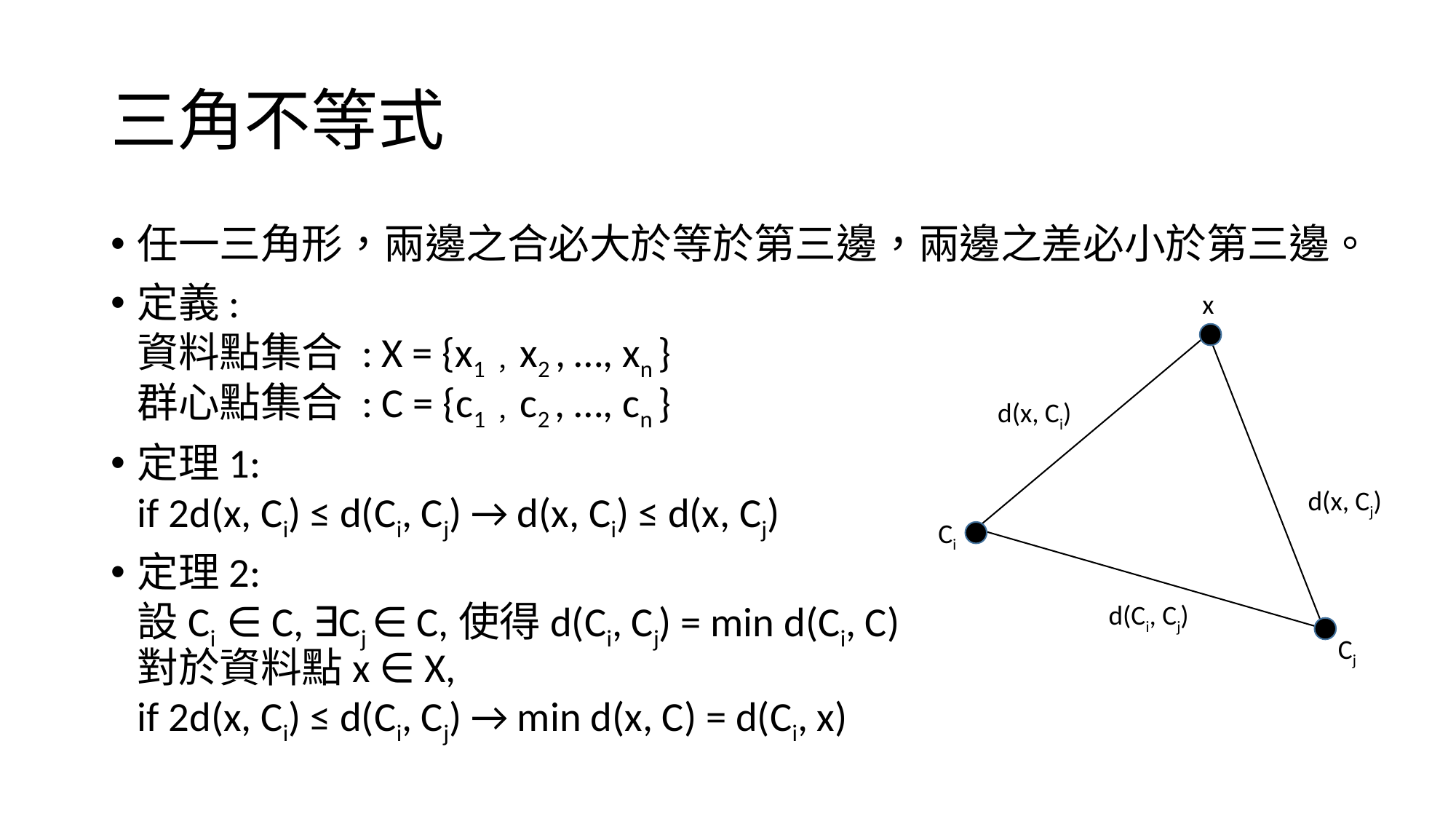

# 三角不等式
任一三角形，兩邊之合必大於等於第三邊，兩邊之差必小於第三邊。
定義:
資料點集合 : X = {x1，x2 , …, xn }
群心點集合 : C = {c1，c2 , …, cn }
定理1:
if 2d(x, Ci) ≤ d(Ci, Cj) → d(x, Ci) ≤ d(x, Cj)
定理2:
設Ci  ∈ C, ∃Cj ∈ C,使得d(Ci, Cj) = min d(Ci, C)
對於資料點x ∈ X,
if 2d(x, Ci) ≤ d(Ci, Cj) → min d(x, C) = d(Ci, x)
x

d(x, Ci)
d(x, Cj)
Ci

d(Ci, Cj)

Cj